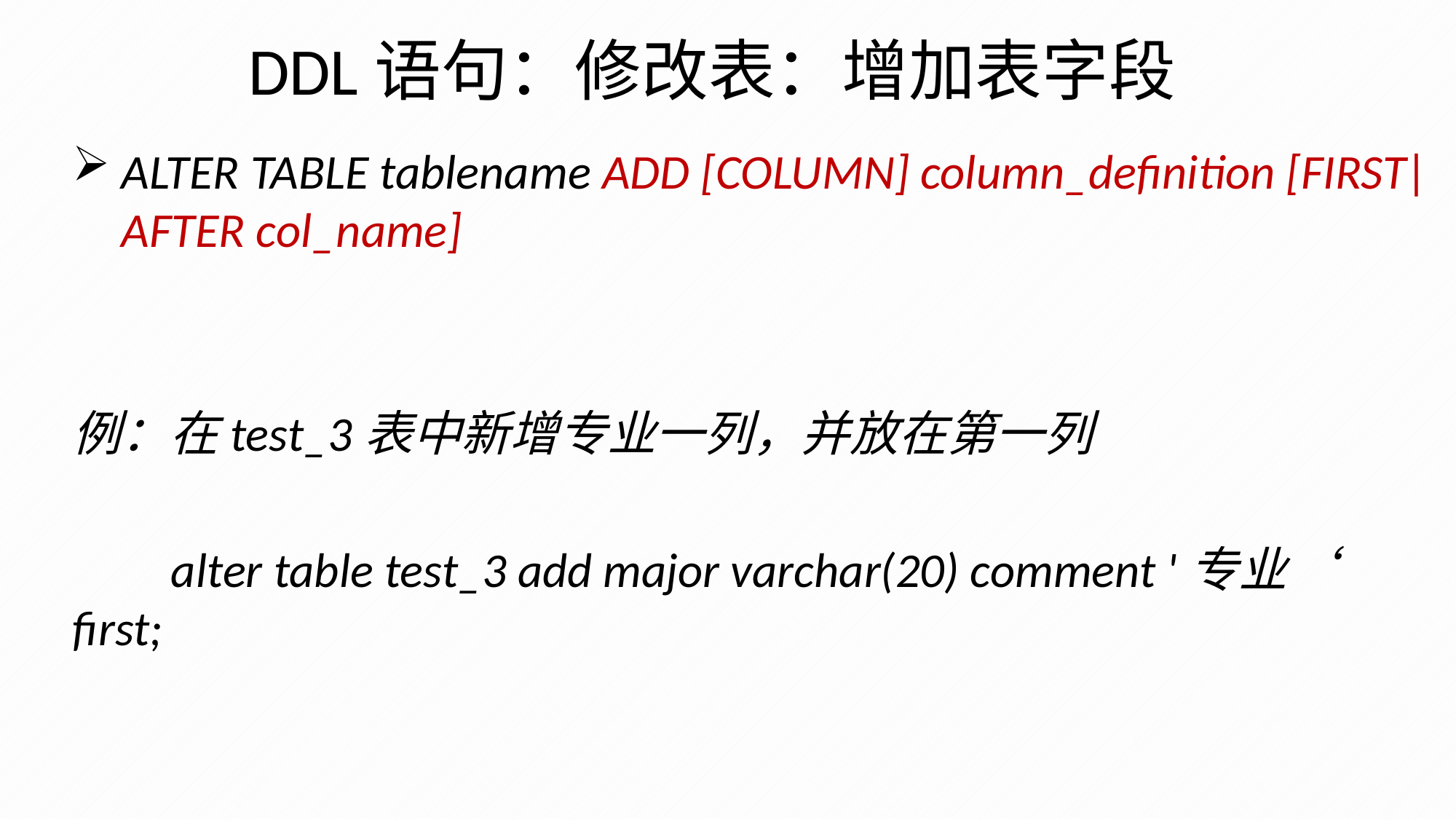

# DDL语句：修改表：增加表字段
ALTER TABLE tablename ADD [COLUMN] column_definition [FIRST|AFTER col_name]

例：在test_3表中新增专业一列，并放在第一列

         alter table test_3 add major varchar(20) comment '专业‘  first;